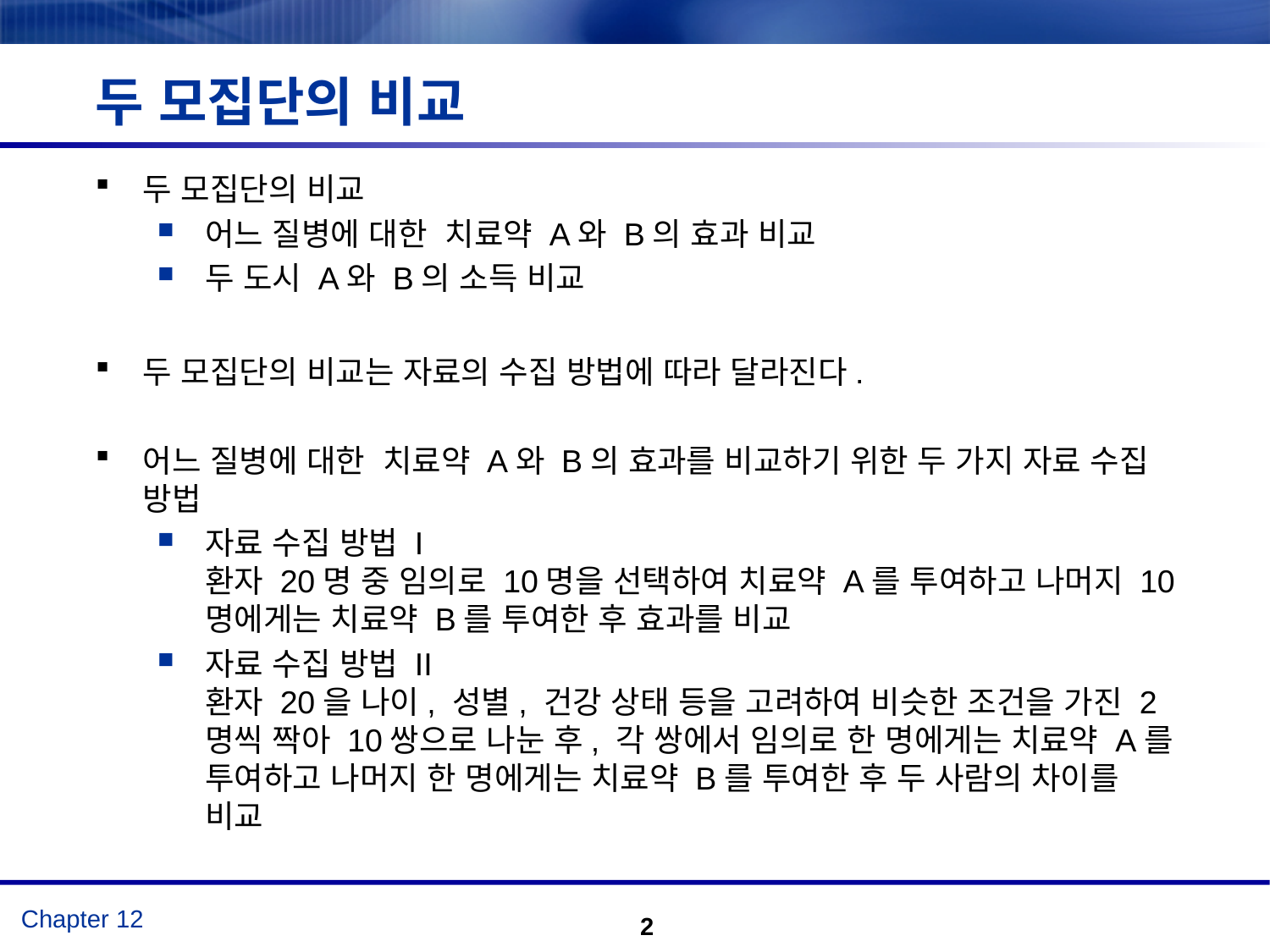

# 두 모집단의 비교
두 모집단의 비교
어느 질병에 대한  치료약 A와 B의 효과 비교
두 도시 A와 B의 소득 비교

두 모집단의 비교는 자료의 수집 방법에 따라 달라진다.

어느 질병에 대한  치료약 A와 B의 효과를 비교하기 위한 두 가지 자료 수집 방법
자료 수집 방법 I
환자 20명 중 임의로 10명을 선택하여 치료약 A를 투여하고 나머지 10명에게는 치료약 B를 투여한 후 효과를 비교
자료 수집 방법 II
환자 20을 나이, 성별, 건강 상태 등을 고려하여 비슷한 조건을 가진 2명씩 짝아 10쌍으로 나눈 후, 각 쌍에서 임의로 한 명에게는 치료약 A를 투여하고 나머지 한 명에게는 치료약 B를 투여한 후 두 사람의 차이를 비교
2